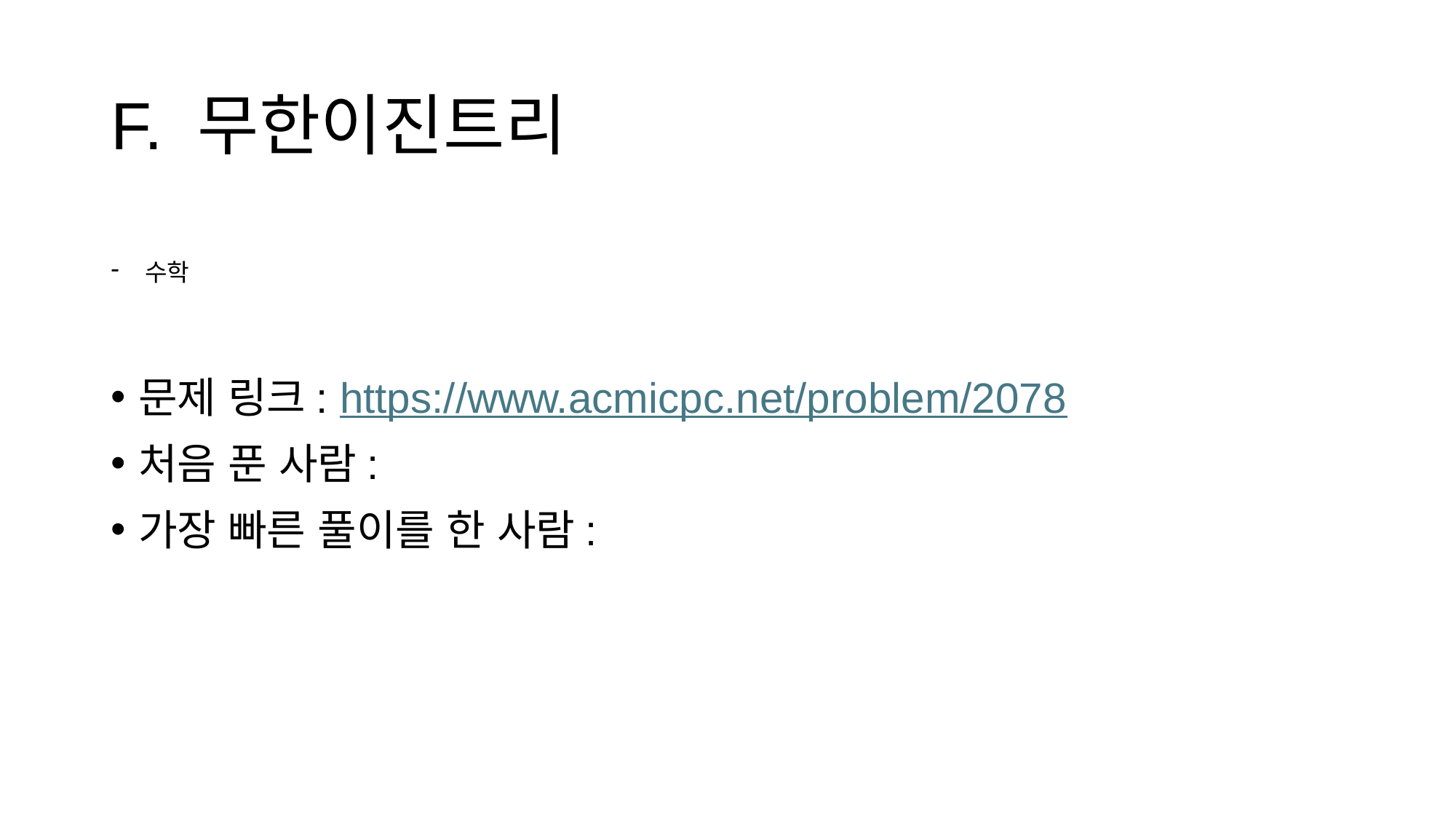

# F. 무한이진트리
수학

문제 링크: https://www.acmicpc.net/problem/2078
처음 푼 사람:
가장 빠른 풀이를 한 사람: